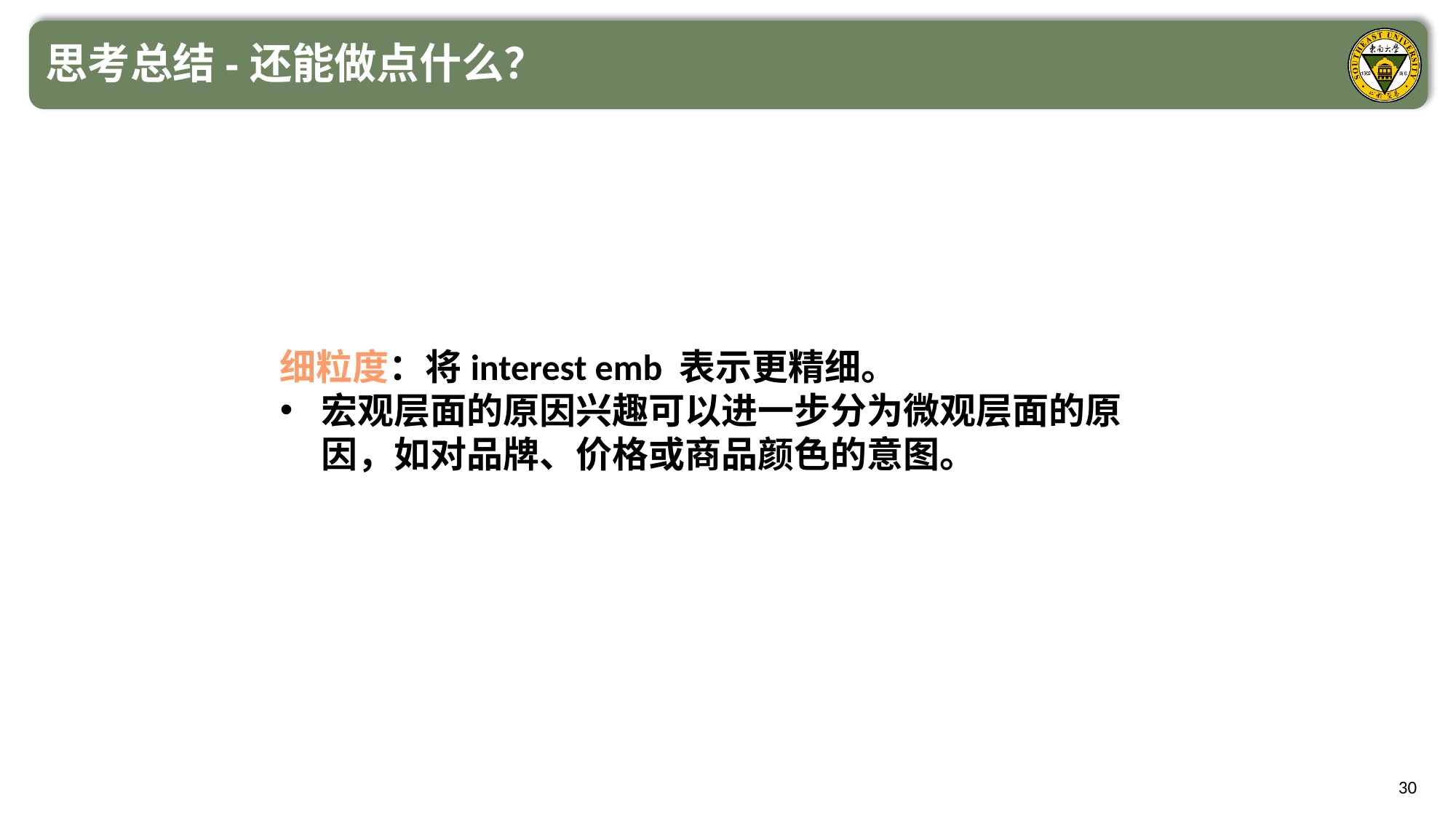

思考总结-还能做点什么？
细粒度：将interest emb 表示更精细。
宏观层面的原因兴趣可以进一步分为微观层面的原因，如对品牌、价格或商品颜色的意图。
30